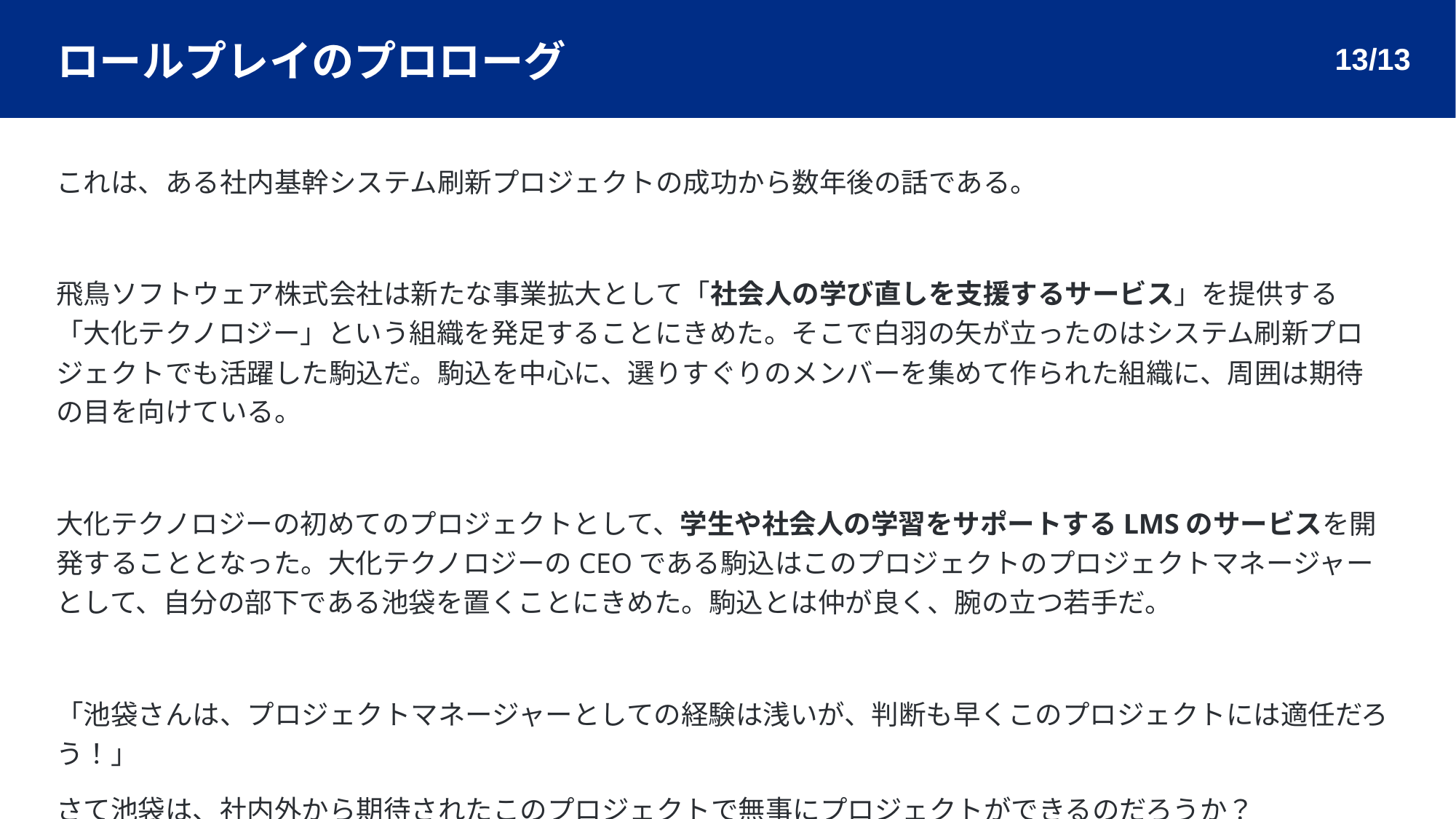

13/13
# ロールプレイのプロローグ
これは、ある社内基幹システム刷新プロジェクトの成功から数年後の話である。

飛鳥ソフトウェア株式会社は新たな事業拡大として「社会人の学び直しを支援するサービス」を提供する「大化テクノロジー」という組織を発足することにきめた。そこで白羽の矢が立ったのはシステム刷新プロジェクトでも活躍した駒込だ。駒込を中心に、選りすぐりのメンバーを集めて作られた組織に、周囲は期待の目を向けている。

大化テクノロジーの初めてのプロジェクトとして、学生や社会人の学習をサポートするLMSのサービスを開発することとなった。大化テクノロジーのCEOである駒込はこのプロジェクトのプロジェクトマネージャーとして、自分の部下である池袋を置くことにきめた。駒込とは仲が良く、腕の立つ若手だ。

「池袋さんは、プロジェクトマネージャーとしての経験は浅いが、判断も早くこのプロジェクトには適任だろう！」
さて池袋は、社内外から期待されたこのプロジェクトで無事にプロジェクトができるのだろうか？